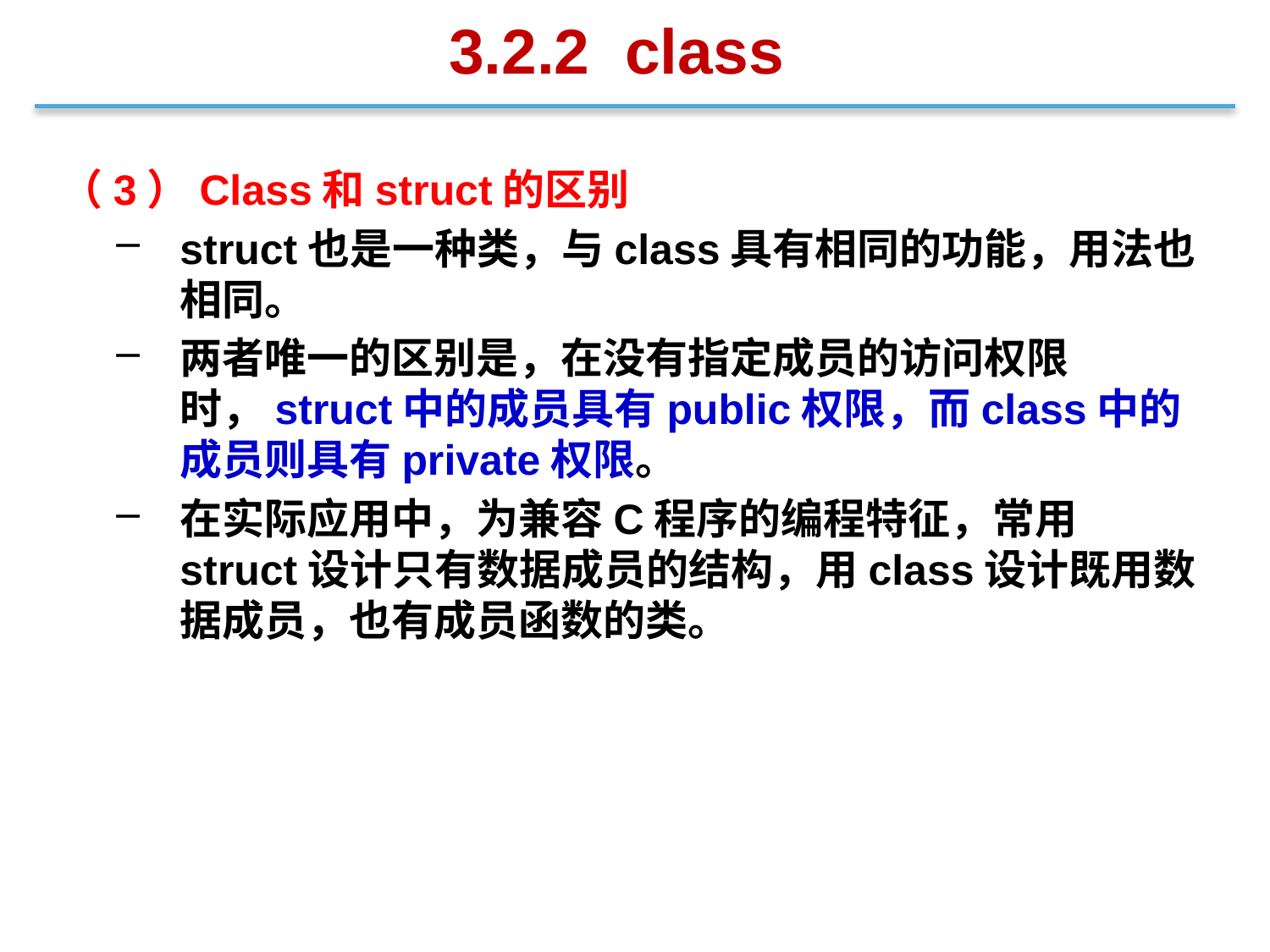

3.2.2  class
（3）Class和struct的区别
struct也是一种类，与class具有相同的功能，用法也相同。
两者唯一的区别是，在没有指定成员的访问权限时，struct中的成员具有public权限，而class中的成员则具有private权限。
在实际应用中，为兼容C程序的编程特征，常用struct设计只有数据成员的结构，用class设计既用数据成员，也有成员函数的类。